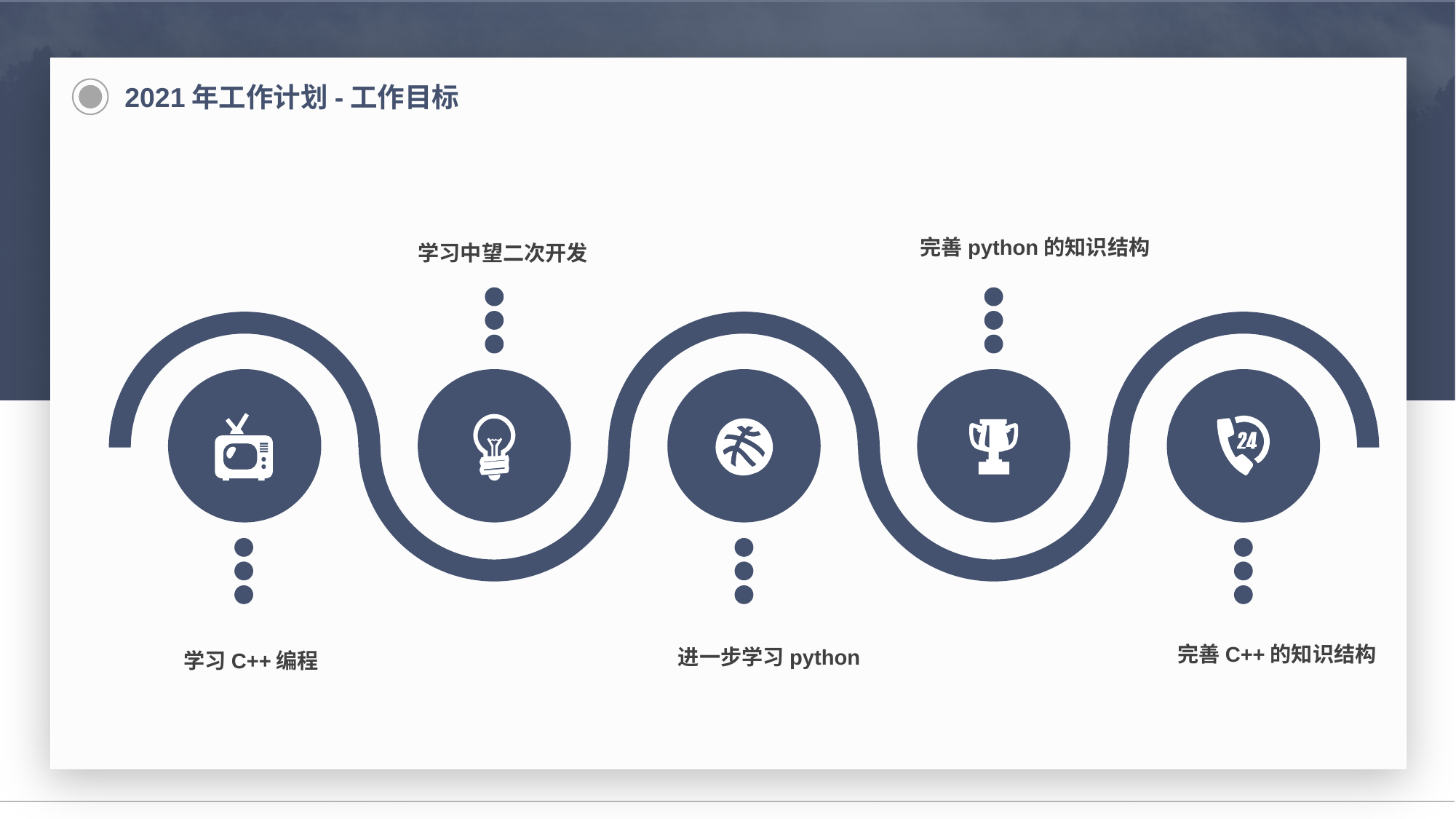

2021年工作计划-工作目标

完善python的知识结构
学习中望二次开发

完善C++的知识结构
进一步学习python
学习C++编程